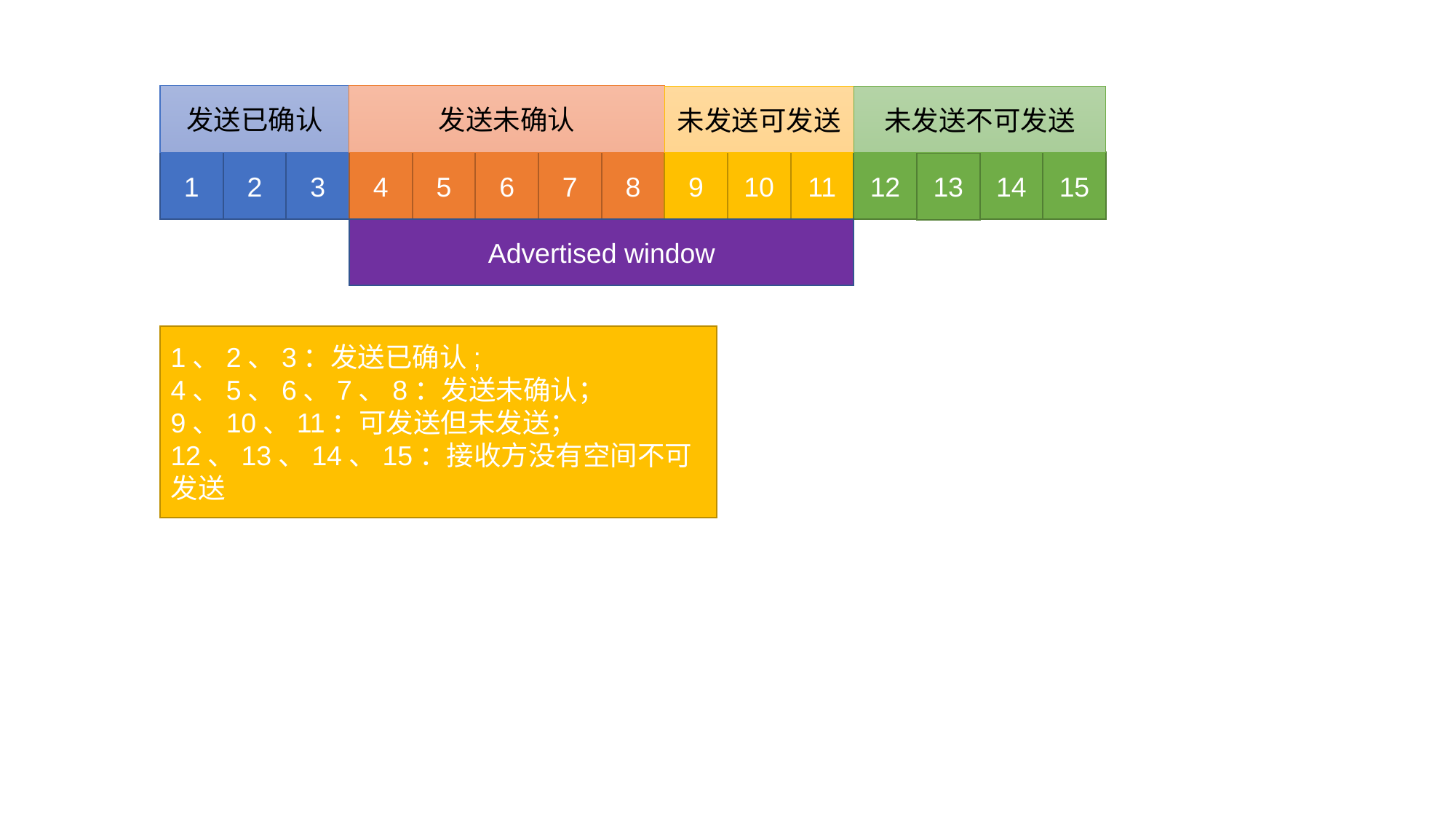

发送已确认
发送未确认
未发送可发送
未发送不可发送
1
2
3
4
5
6
7
8
9
10
11
12
14
15
13
Advertised window
1、2、3：发送已确认;
4、5、6、7、8：发送未确认；
9、10、11：可发送但未发送；
12、13、14、15：接收方没有空间不可发送